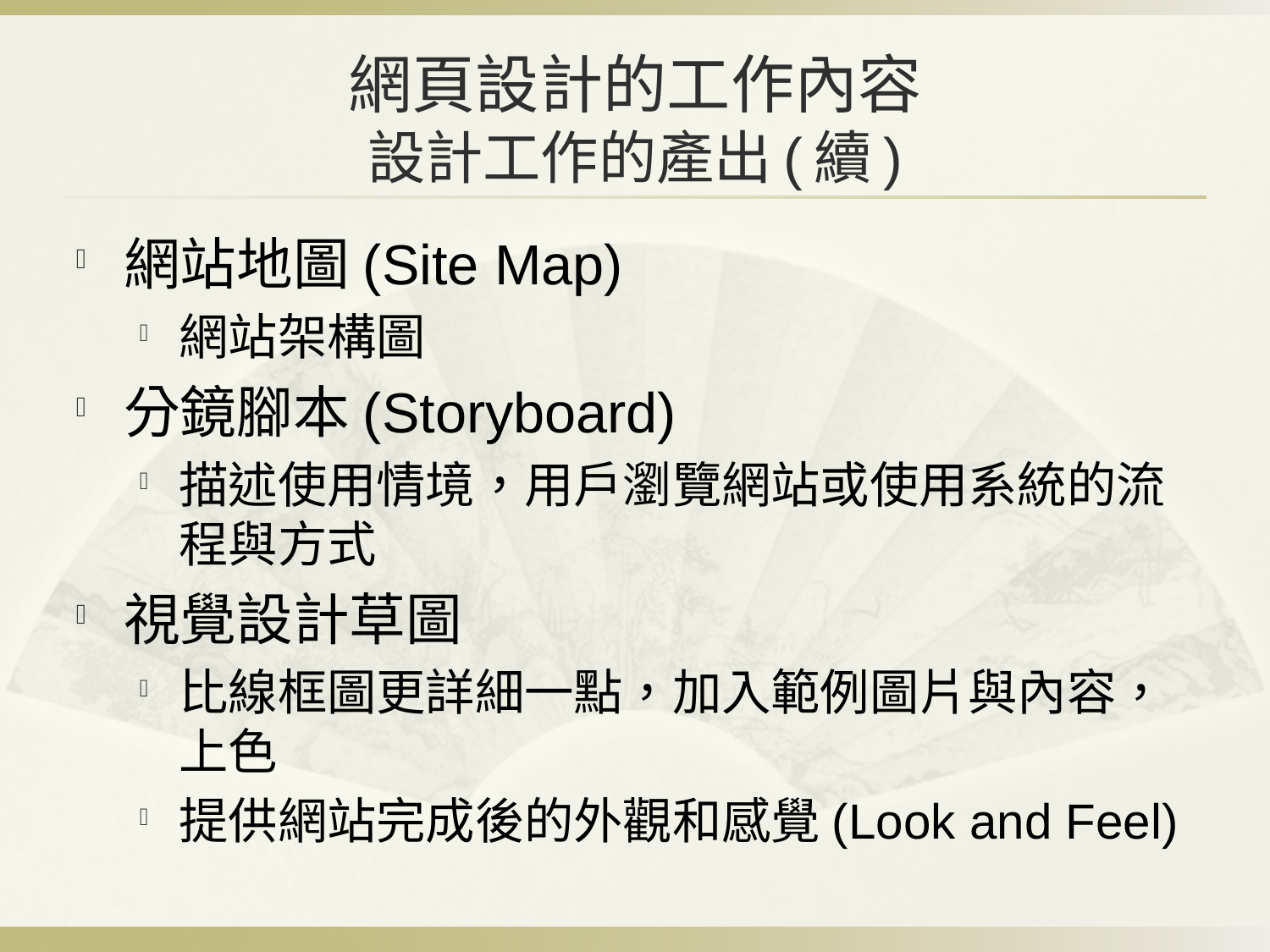

# 網頁設計的工作內容 設計工作的產出(續)
網站地圖(Site Map)
網站架構圖
分鏡腳本(Storyboard)
描述使用情境，用戶瀏覽網站或使用系統的流程與方式
視覺設計草圖
比線框圖更詳細一點，加入範例圖片與內容，上色
提供網站完成後的外觀和感覺(Look and Feel)